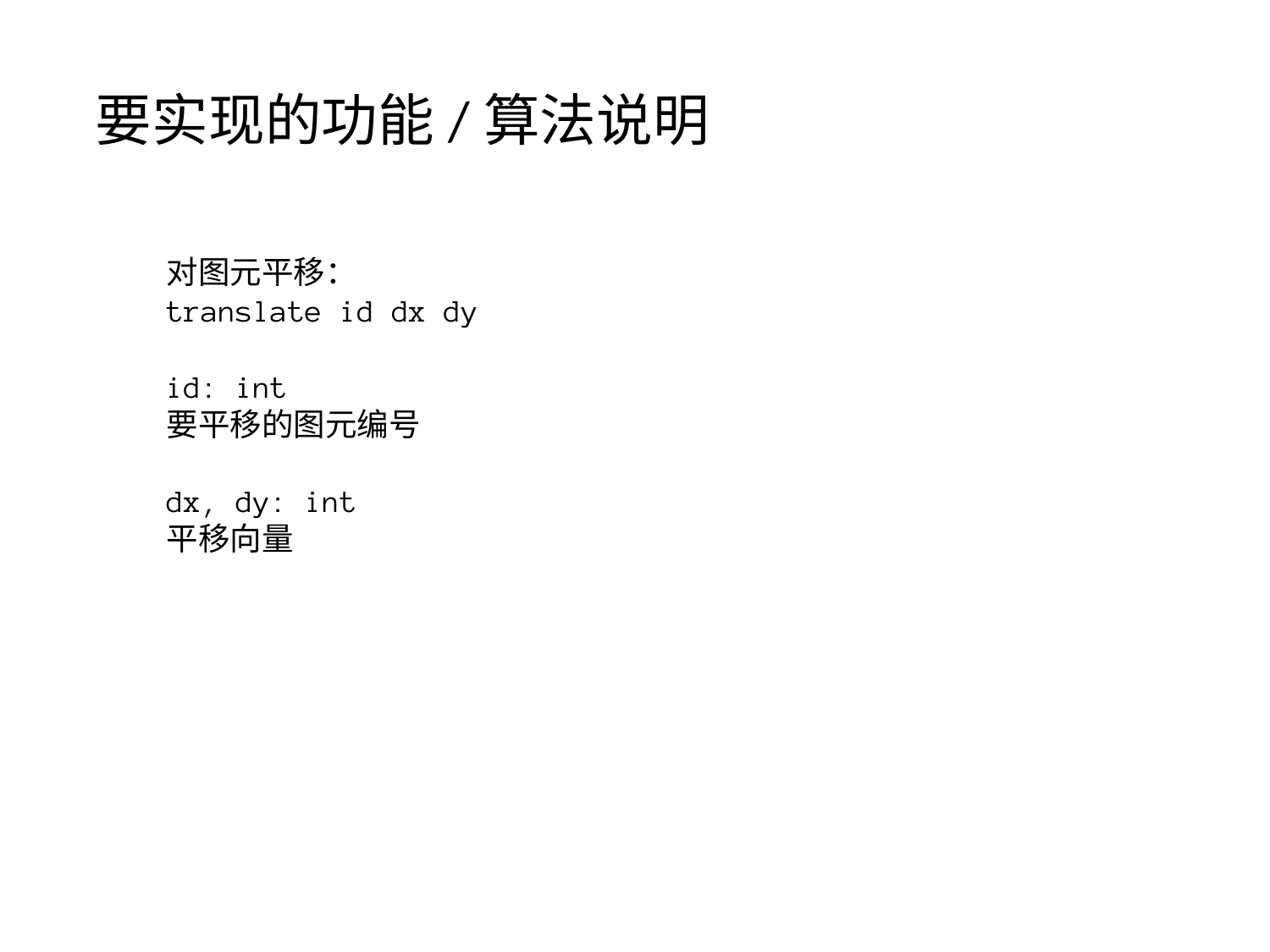

要实现的功能/算法说明
对图元平移：
translate id dx dy

id: int
要平移的图元编号

dx, dy: int
平移向量